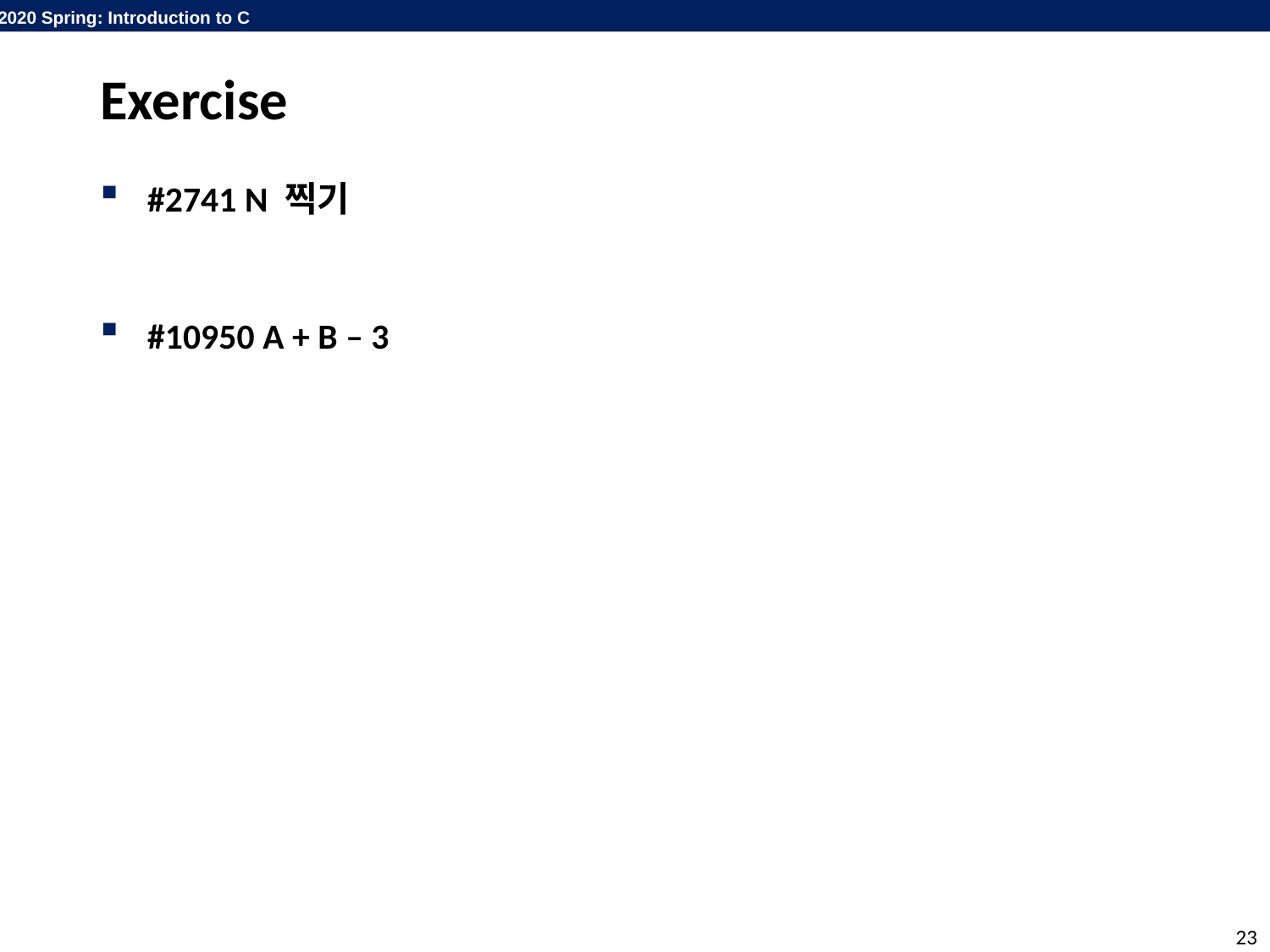

# Exercise
#2741 N 찍기

#10950 A + B – 3

23